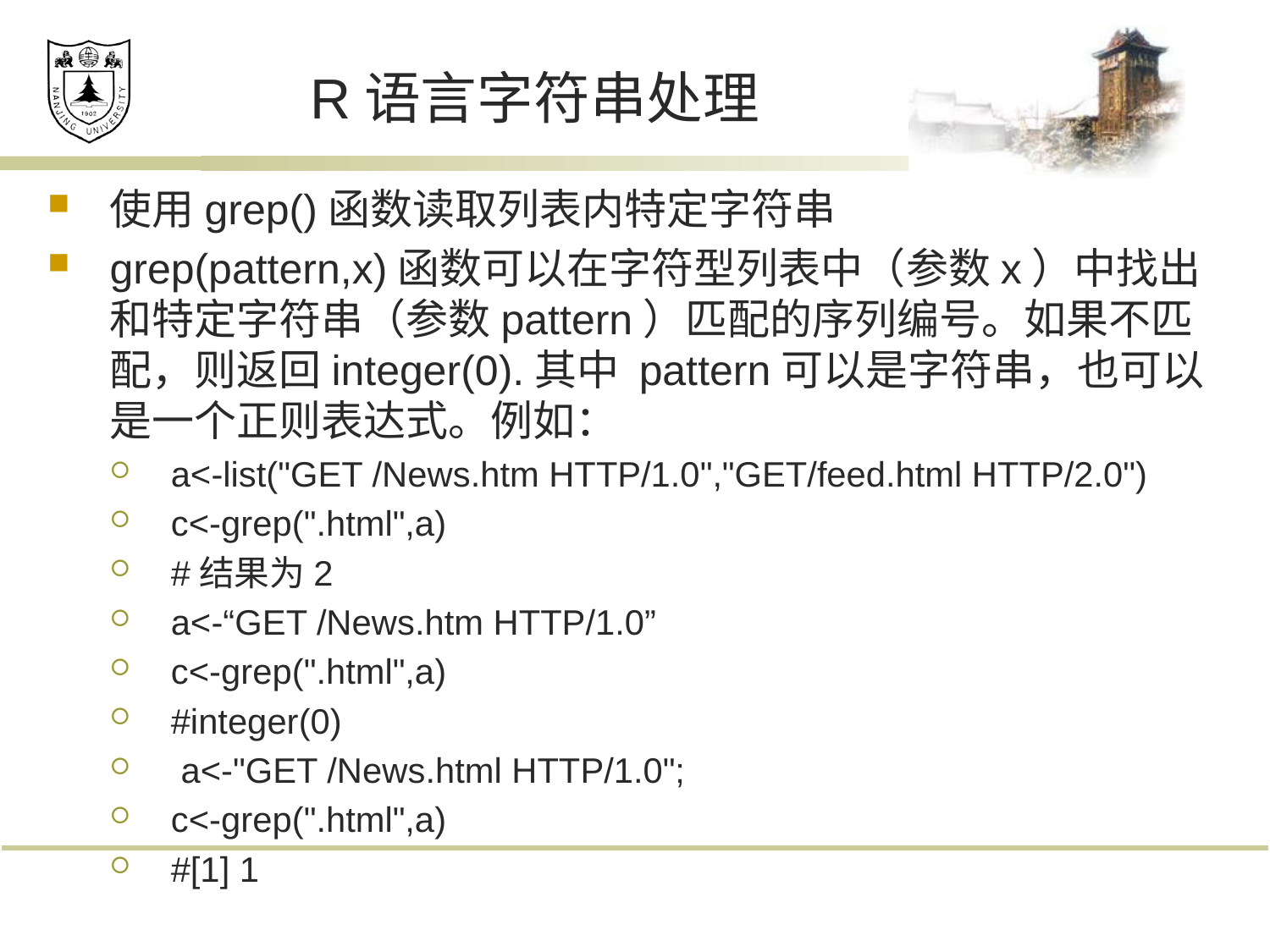

# R语言字符串处理
使用grep()函数读取列表内特定字符串
grep(pattern,x)函数可以在字符型列表中（参数x）中找出和特定字符串（参数pattern）匹配的序列编号。如果不匹配，则返回integer(0).其中 pattern可以是字符串，也可以是一个正则表达式。例如：
a<-list("GET /News.htm HTTP/1.0","GET/feed.html HTTP/2.0")
c<-grep(".html",a)
#结果为2
a<-“GET /News.htm HTTP/1.0”
c<-grep(".html",a)
#integer(0)
 a<-"GET /News.html HTTP/1.0";
c<-grep(".html",a)
#[1] 1